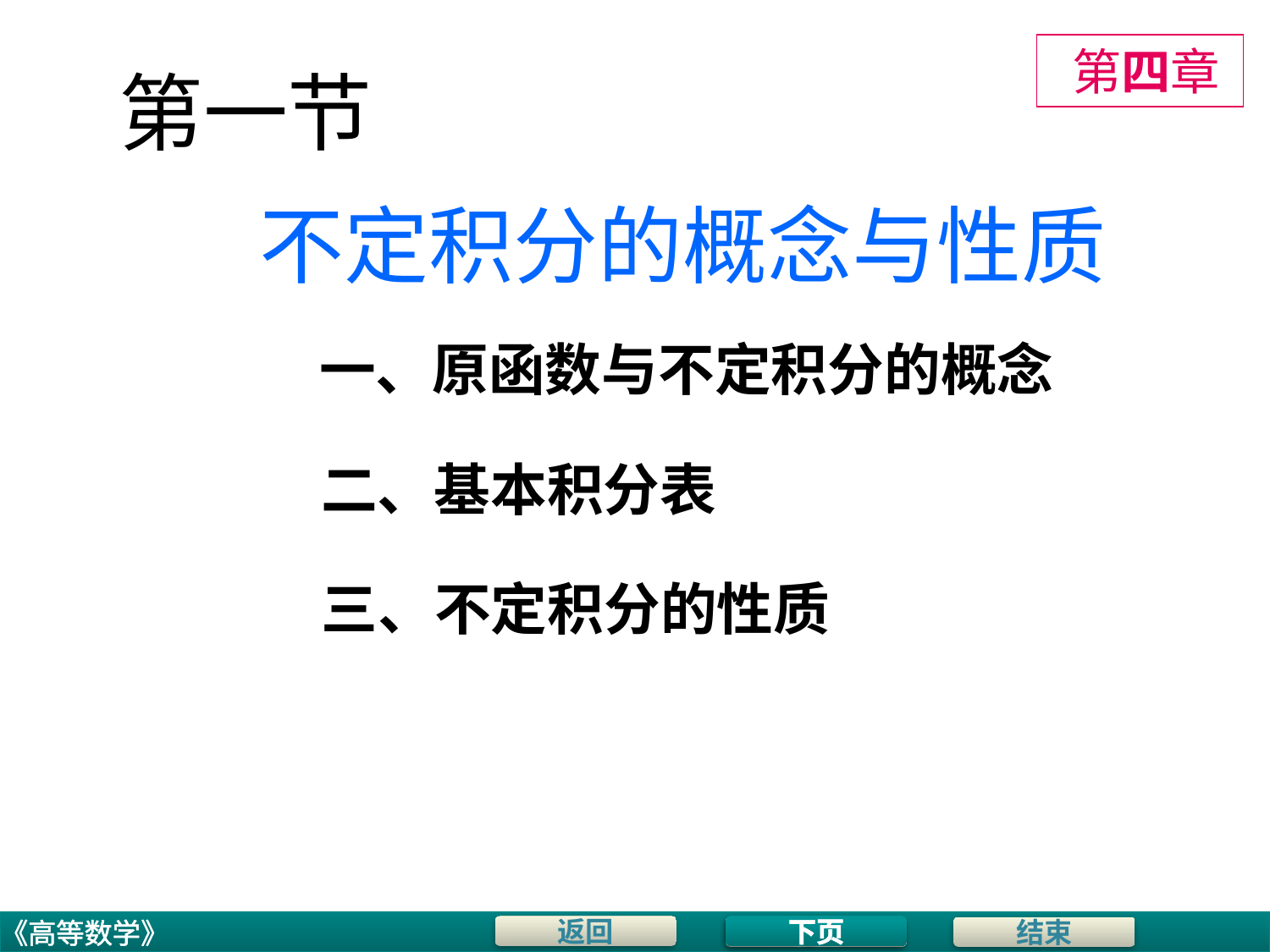

第四章
# 第一节
不定积分的概念与性质
一、原函数与不定积分的概念
二、基本积分表
三、不定积分的性质
下页